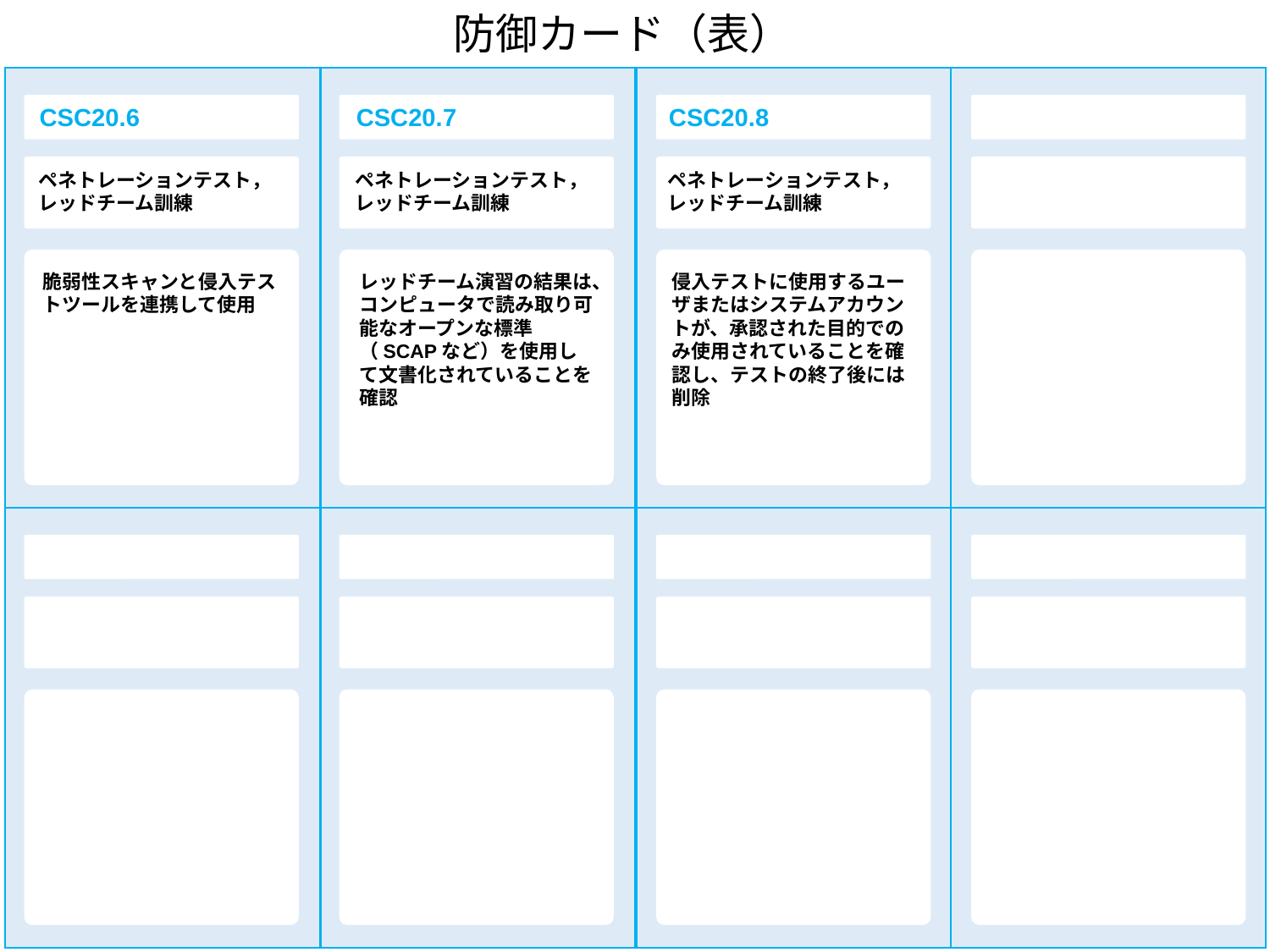

防御カード（表）

CSC20.6
CSC20.7
CSC20.8

ペネトレーションテスト，レッドチーム訓練
ペネトレーションテスト，レッドチーム訓練
ペネトレーションテスト，レッドチーム訓練

脆弱性スキャンと侵入テストツールを連携して使用
レッドチーム演習の結果は、コンピュータで読み取り可能なオープンな標準（SCAPなど）を使用して文書化されていることを確認
侵入テストに使用するユーザまたはシステムアカウントが、承認された目的でのみ使用されていることを確認し、テストの終了後には削除